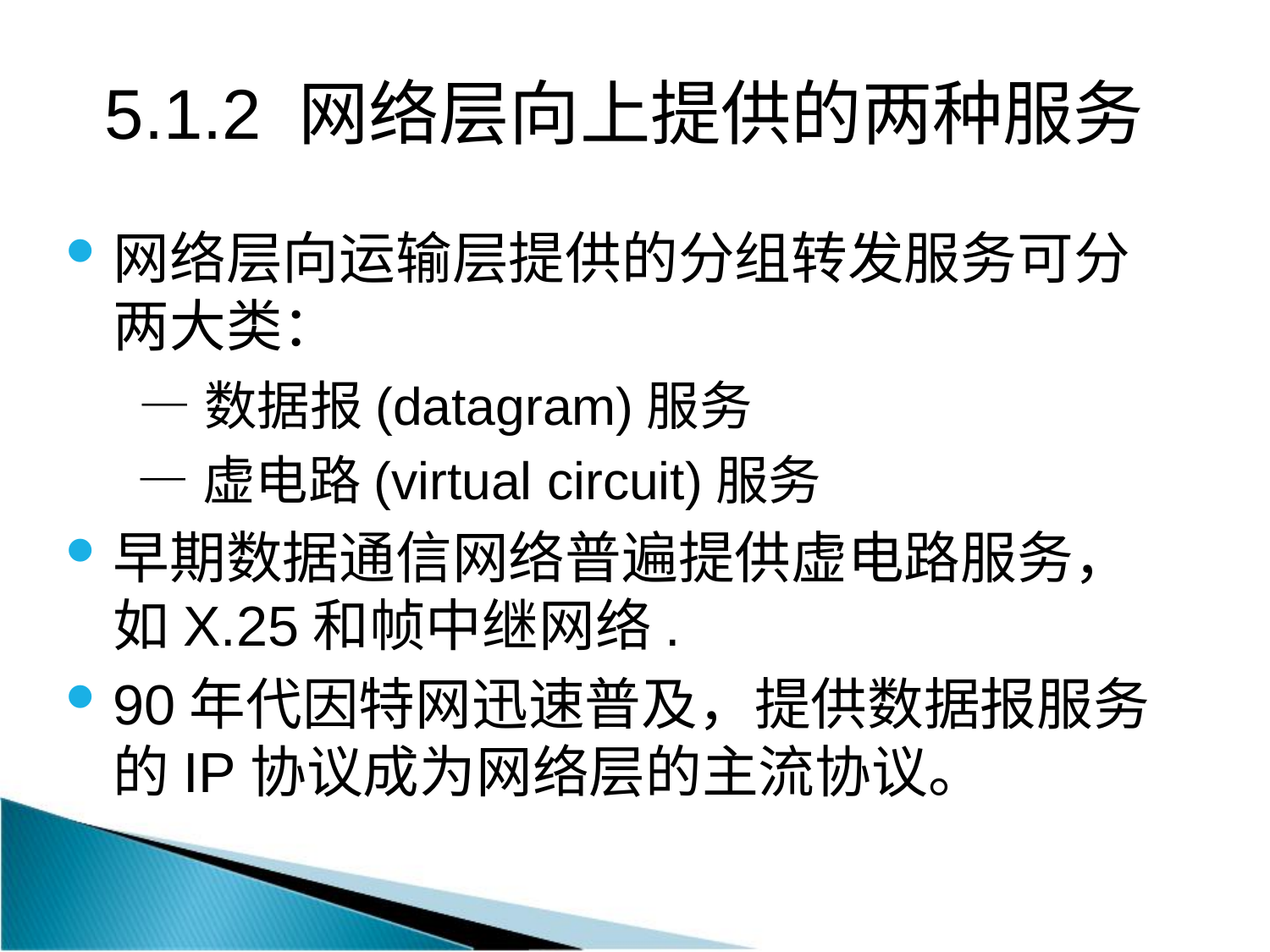

# 5.1.2 网络层向上提供的两种服务
网络层向运输层提供的分组转发服务可分两大类：
	  —数据报(datagram)服务
	  —虚电路(virtual circuit)服务
早期数据通信网络普遍提供虚电路服务，如X.25和帧中继网络.
90年代因特网迅速普及，提供数据报服务的IP协议成为网络层的主流协议。